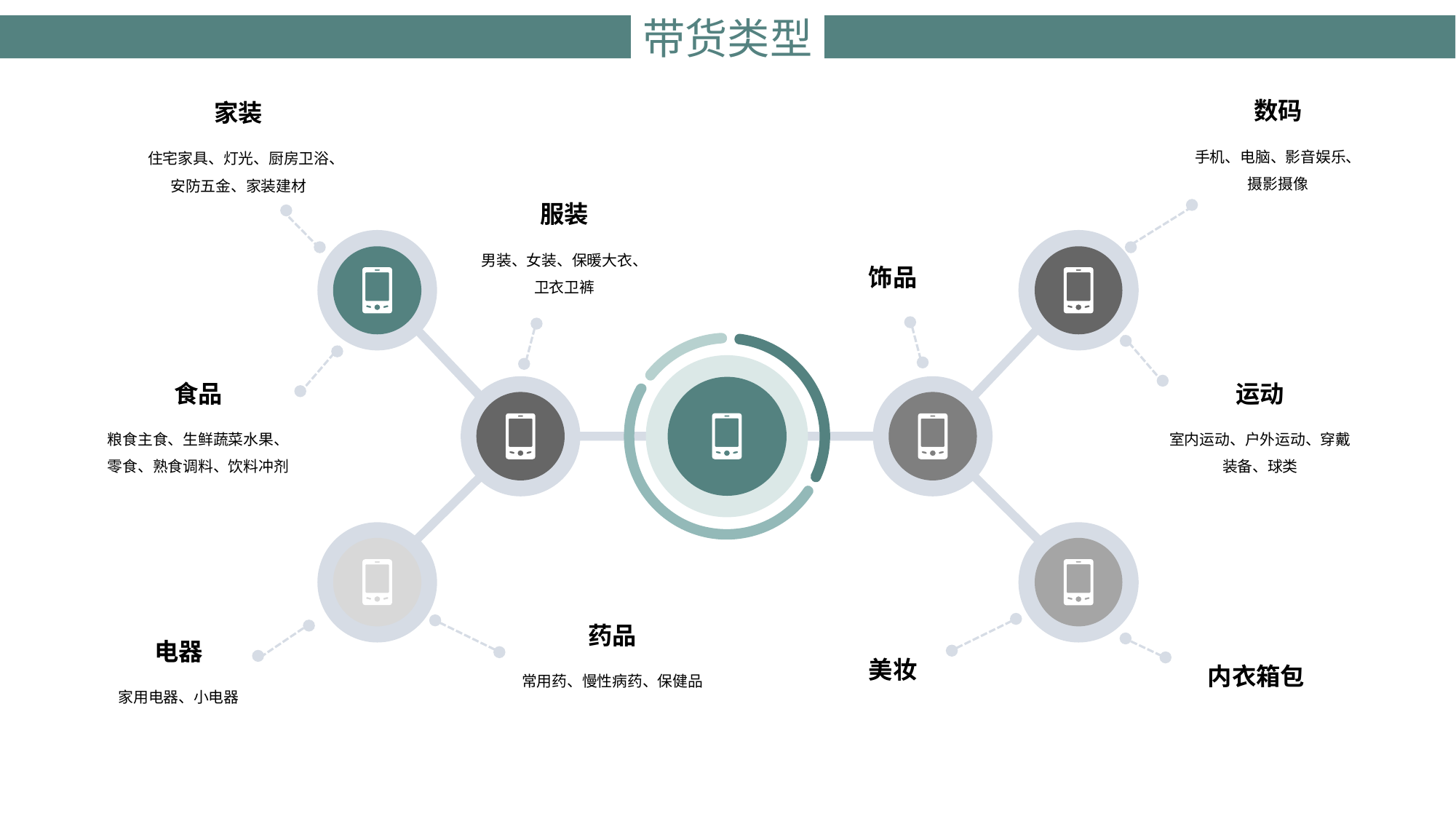

# 带货类型
数码
手机、电脑、影音娱乐、
摄影摄像
家装
住宅家具、灯光、厨房卫浴、安防五金、家装建材
服装
男装、女装、保暖大衣、
卫衣卫裤

饰品
食品
粮食主食、生鲜蔬菜水果、零食、熟食调料、饮料冲剂
运动
室内运动、户外运动、穿戴装备、球类
药品
常用药、慢性病药、保健品
电器
家用电器、小电器
美妆
内衣箱包